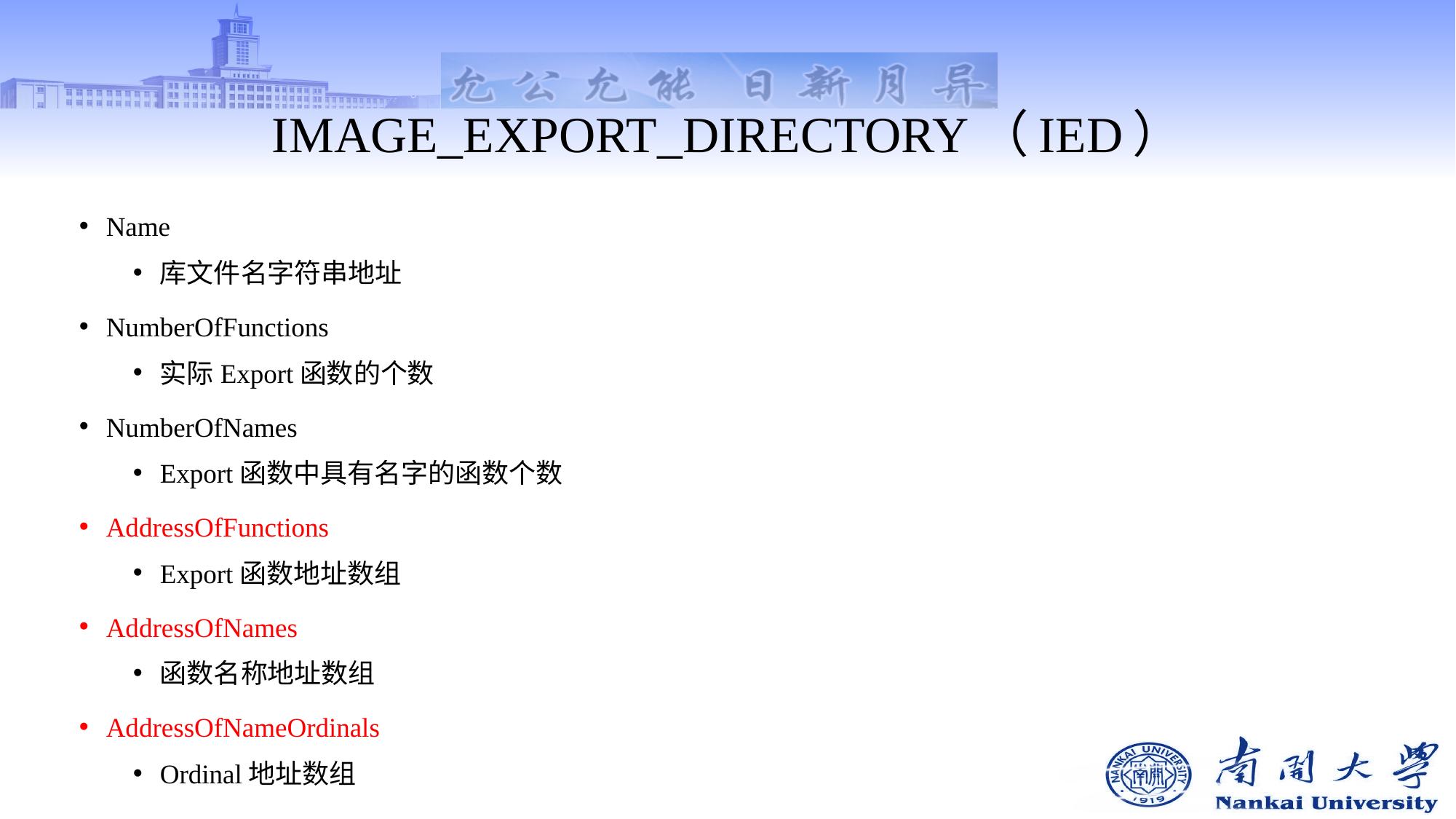

# IMAGE_EXPORT_DIRECTORY（IED）
Name
库文件名字符串地址
NumberOfFunctions
实际Export函数的个数
NumberOfNames
Export函数中具有名字的函数个数
AddressOfFunctions
Export函数地址数组
AddressOfNames
函数名称地址数组
AddressOfNameOrdinals
Ordinal地址数组